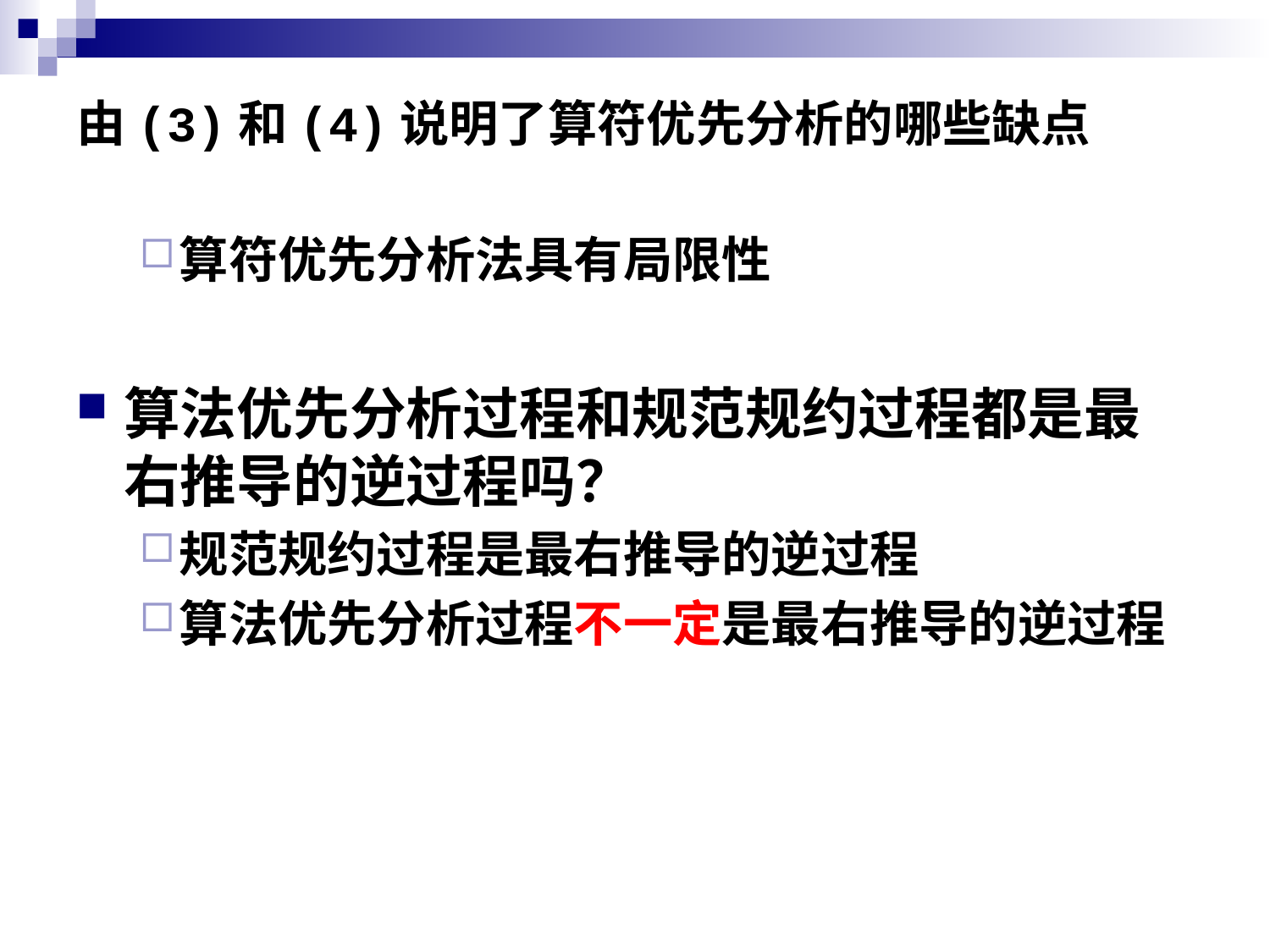

# 由(3)和(4)说明了算符优先分析的哪些缺点
算符优先分析法具有局限性

算法优先分析过程和规范规约过程都是最右推导的逆过程吗？
规范规约过程是最右推导的逆过程
算法优先分析过程不一定是最右推导的逆过程